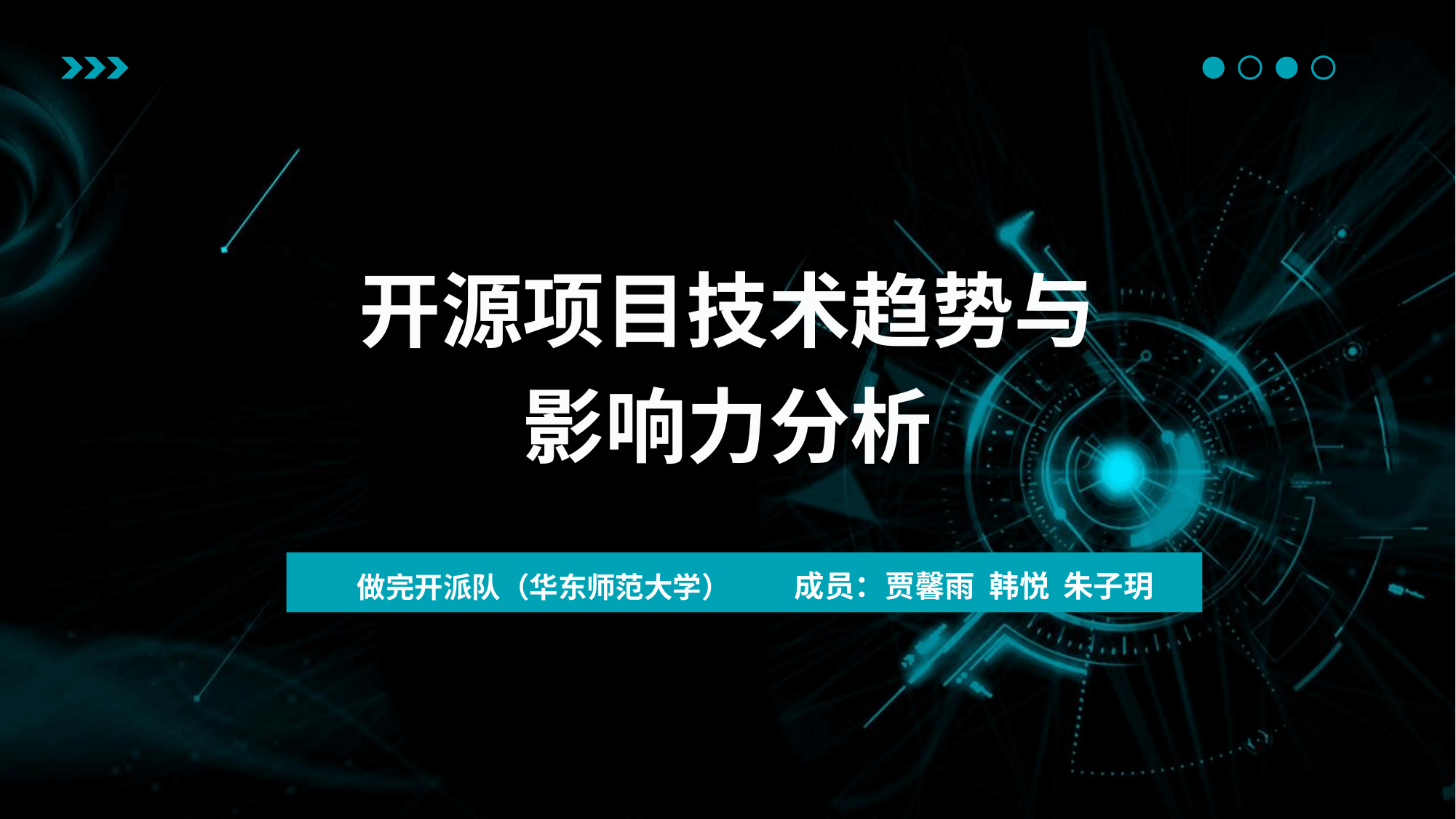

开源项目技术趋势与
影响力分析
未找到bdjson

做完开派队（华东师范大学）
成员：贾馨雨  韩悦  朱子玥